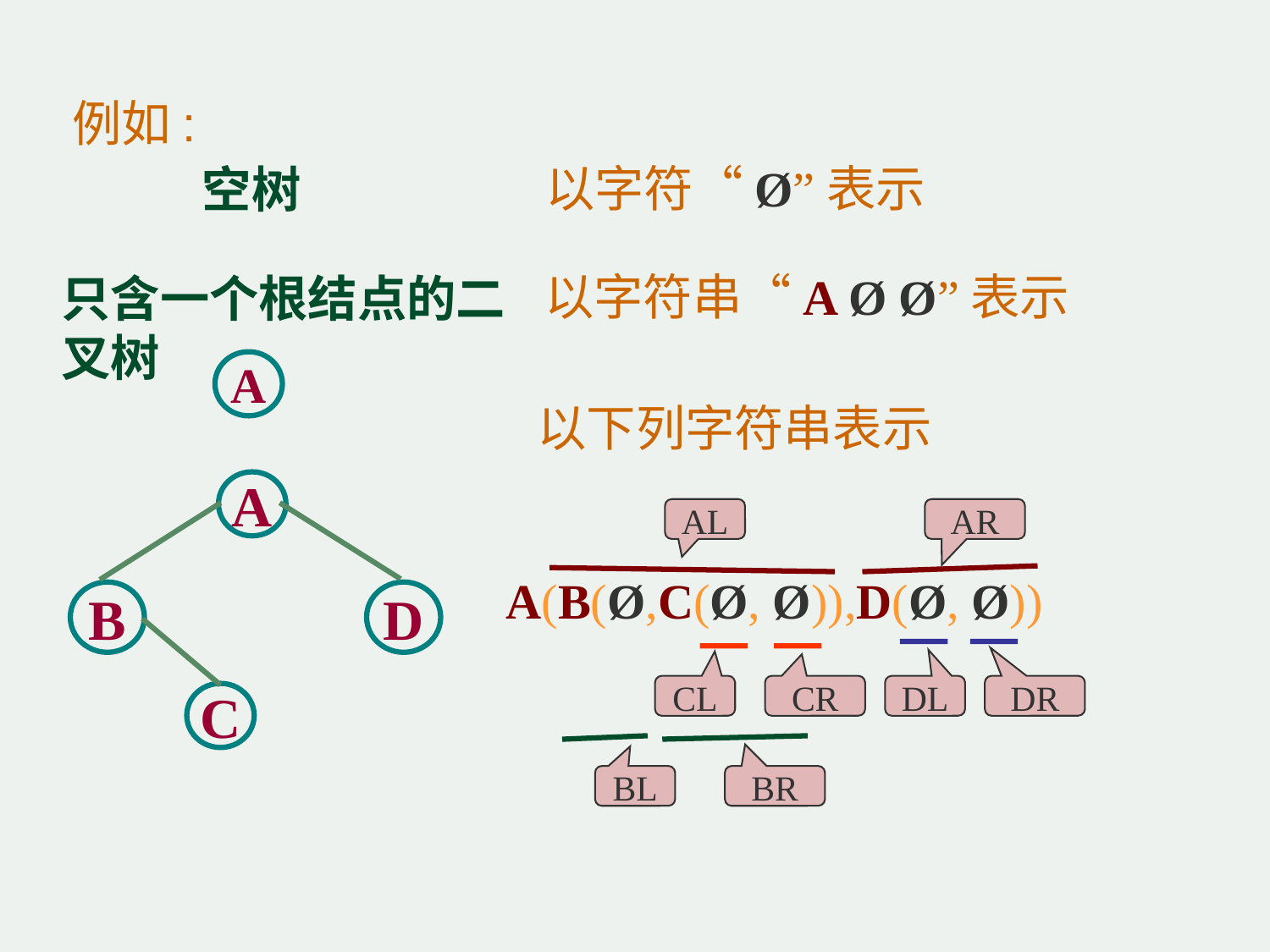

例如:
以字符“Ø”表示
空树
以字符串“A Ø Ø”表示
只含一个根结点的二叉树
A
以下列字符串表示
A
AL
AR

A(B(Ø,C(Ø, Ø)),D(Ø, Ø))

B
D

CL
CR
DL
DR
C

BL
BR